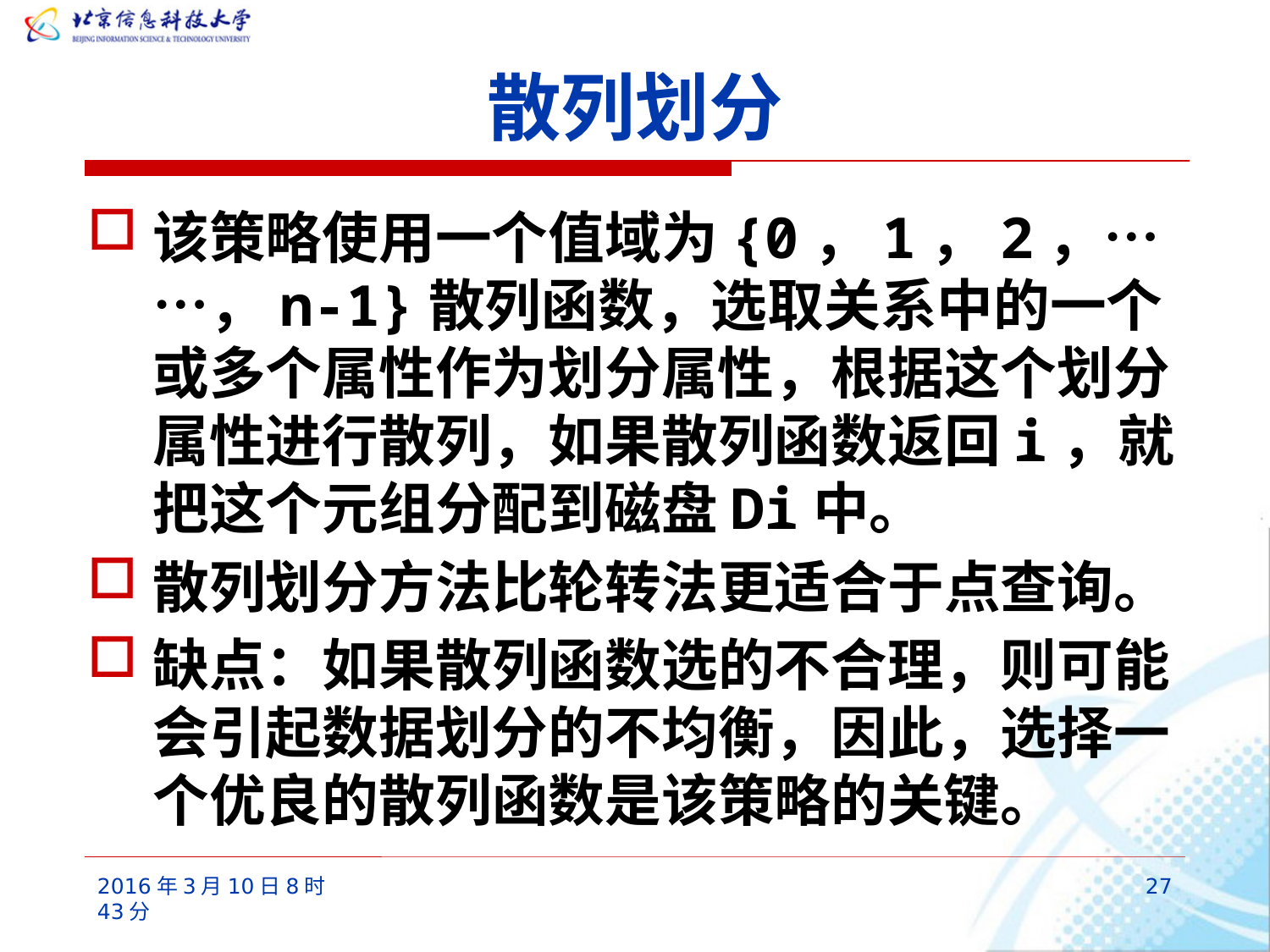

# 散列划分
该策略使用一个值域为{0，1，2，……，n-1}散列函数，选取关系中的一个或多个属性作为划分属性，根据这个划分属性进行散列，如果散列函数返回i，就把这个元组分配到磁盘Di中。
散列划分方法比轮转法更适合于点查询。
缺点：如果散列函数选的不合理，则可能会引起数据划分的不均衡，因此，选择一个优良的散列函数是该策略的关键。
2016年3月10日8时43分
27